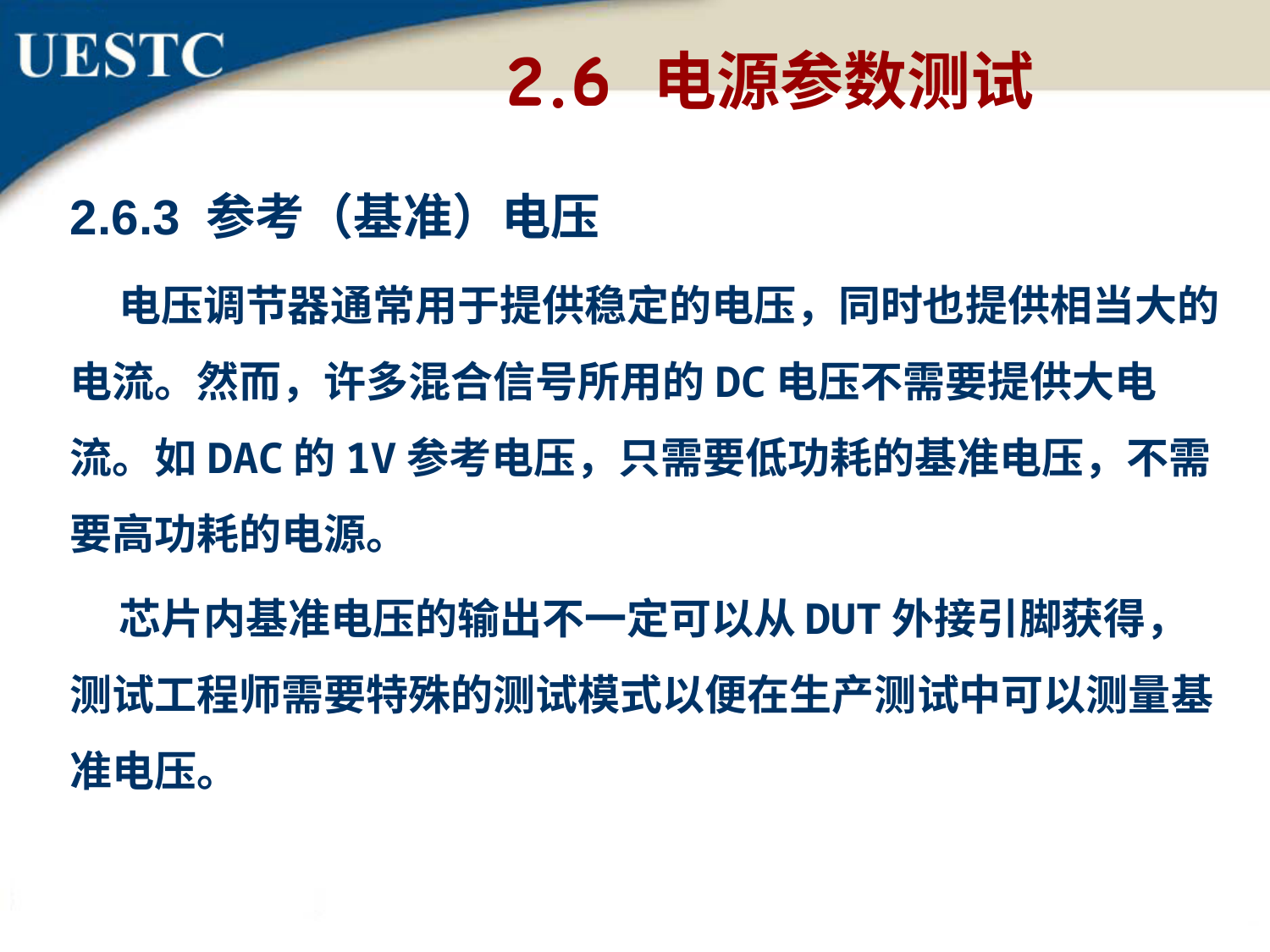

2.6 电源参数测试
2.6.3 参考（基准）电压
    电压调节器通常用于提供稳定的电压，同时也提供相当大的电流。然而，许多混合信号所用的DC电压不需要提供大电流。如DAC的1V参考电压，只需要低功耗的基准电压，不需要高功耗的电源。
    芯片内基准电压的输出不一定可以从DUT外接引脚获得，测试工程师需要特殊的测试模式以便在生产测试中可以测量基准电压。